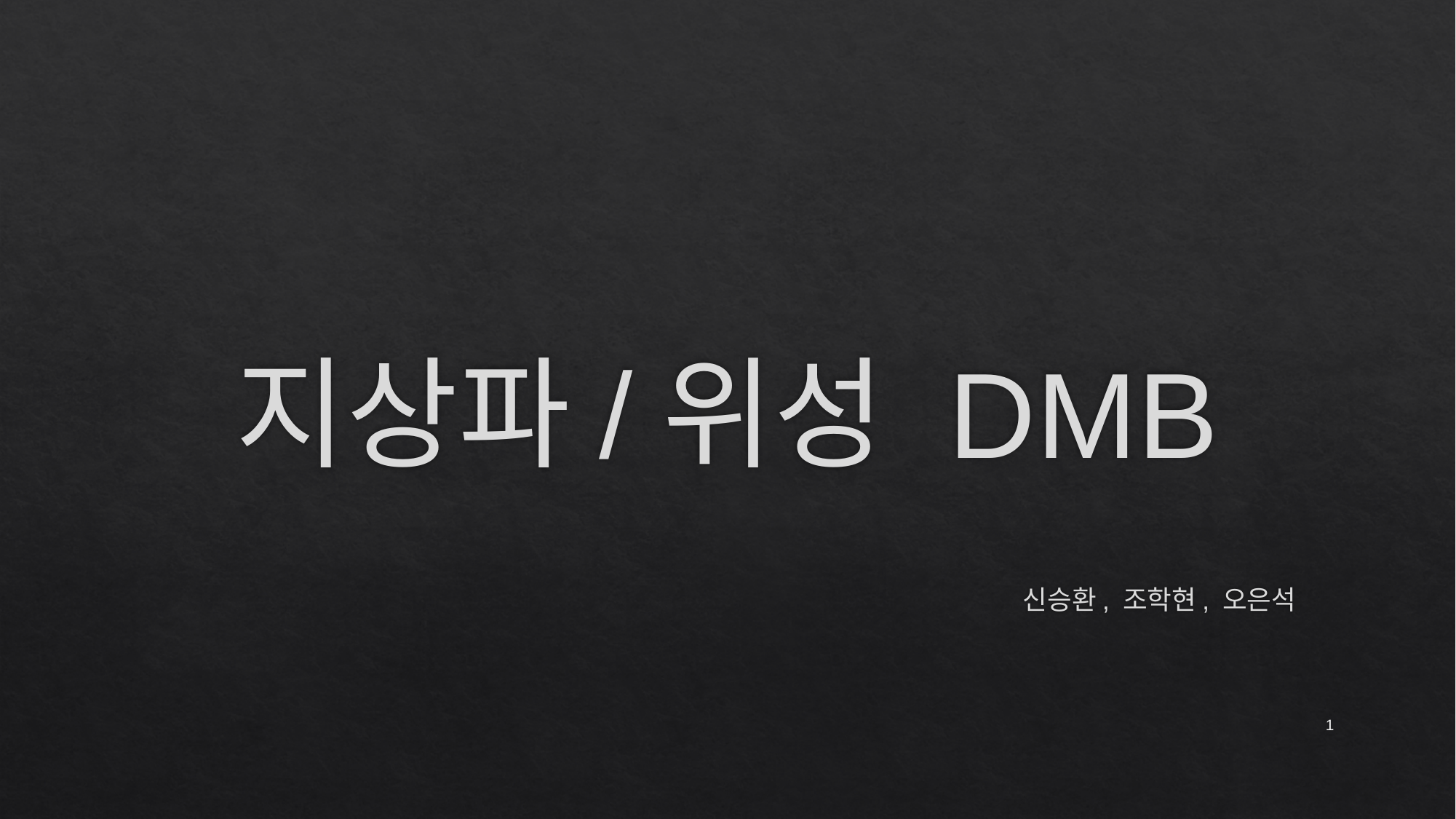

# 지상파/위성 DMB
신승환, 조학현, 오은석
1